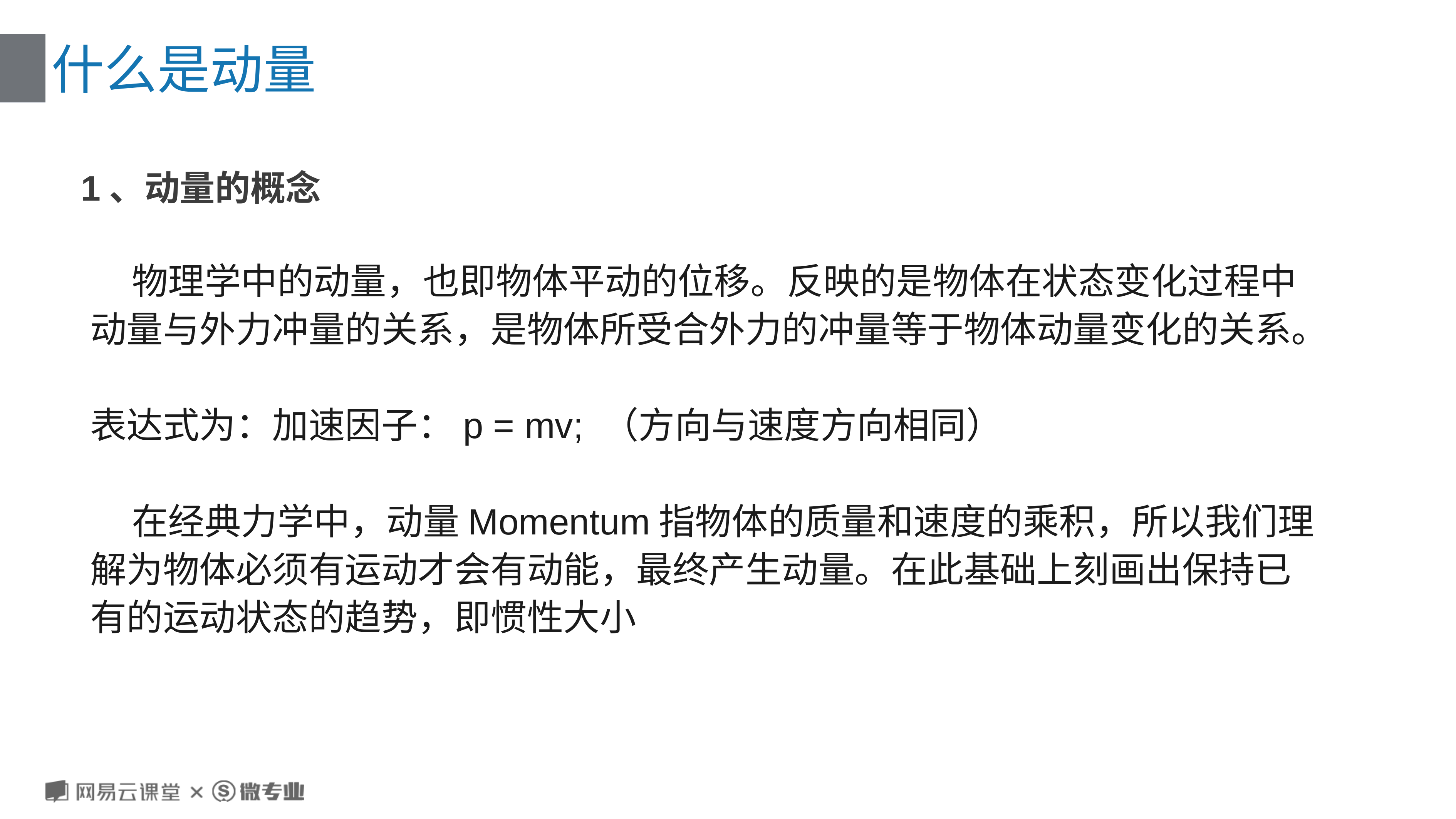

# 什么是动量
1、动量的概念

    物理学中的动量，也即物体平动的位移。反映的是物体在状态变化过程中动量与外力冲量的关系，是物体所受合外力的冲量等于物体动量变化的关系。

表达式为：加速因子：p = mv; （方向与速度方向相同）

    在经典力学中，动量Momentum指物体的质量和速度的乘积，所以我们理解为物体必须有运动才会有动能，最终产生动量。在此基础上刻画出保持已有的运动状态的趋势，即惯性大小